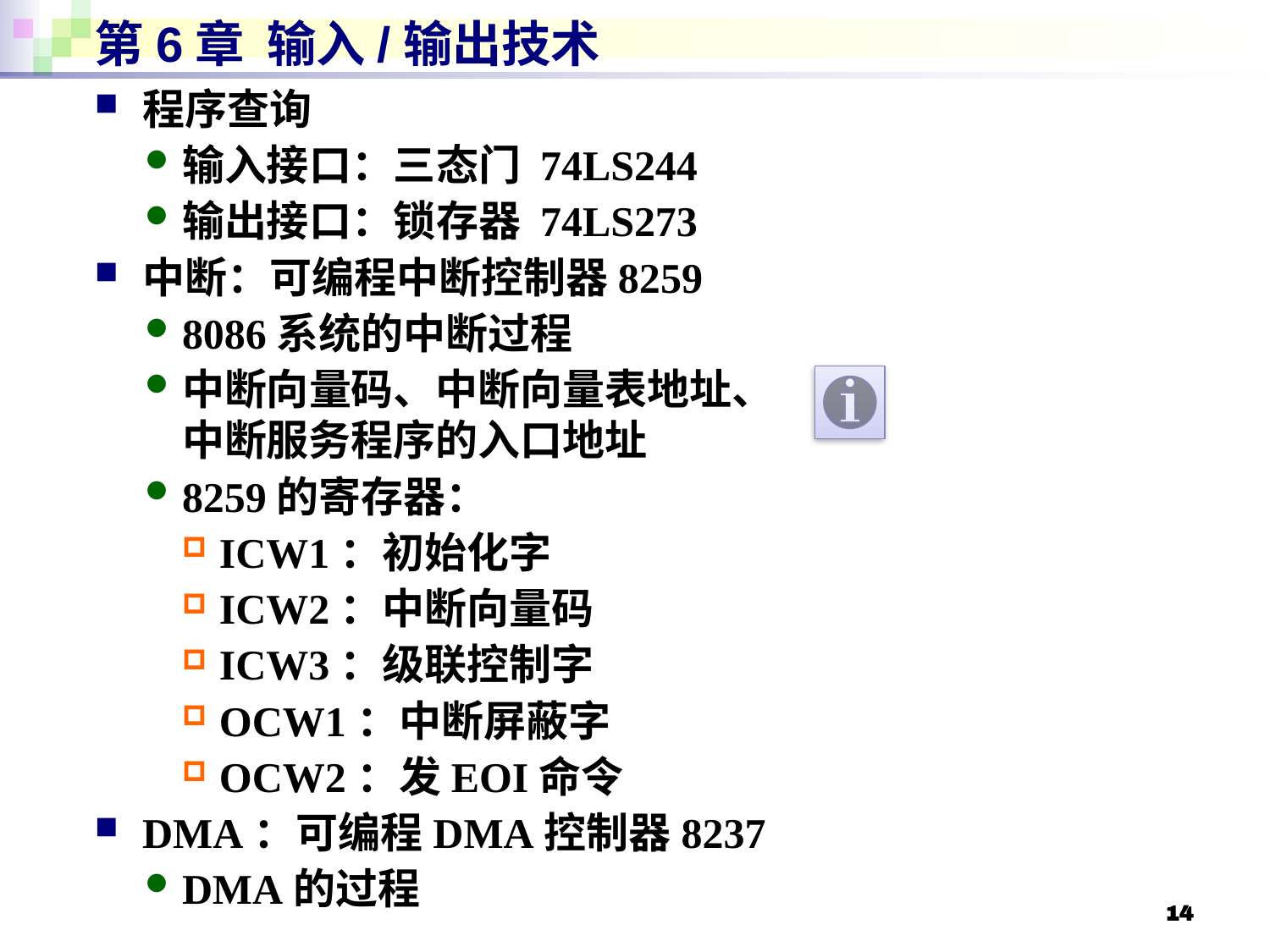

# 第6章  输入/输出技术
程序查询
输入接口：三态门 74LS244
输出接口：锁存器 74LS273
中断：可编程中断控制器8259
8086系统的中断过程
中断向量码、中断向量表地址、
中断服务程序的入口地址
8259的寄存器：
ICW1：初始化字
ICW2：中断向量码
ICW3：级联控制字
OCW1：中断屏蔽字
OCW2：发EOI命令
DMA：可编程DMA控制器8237
DMA的过程

14